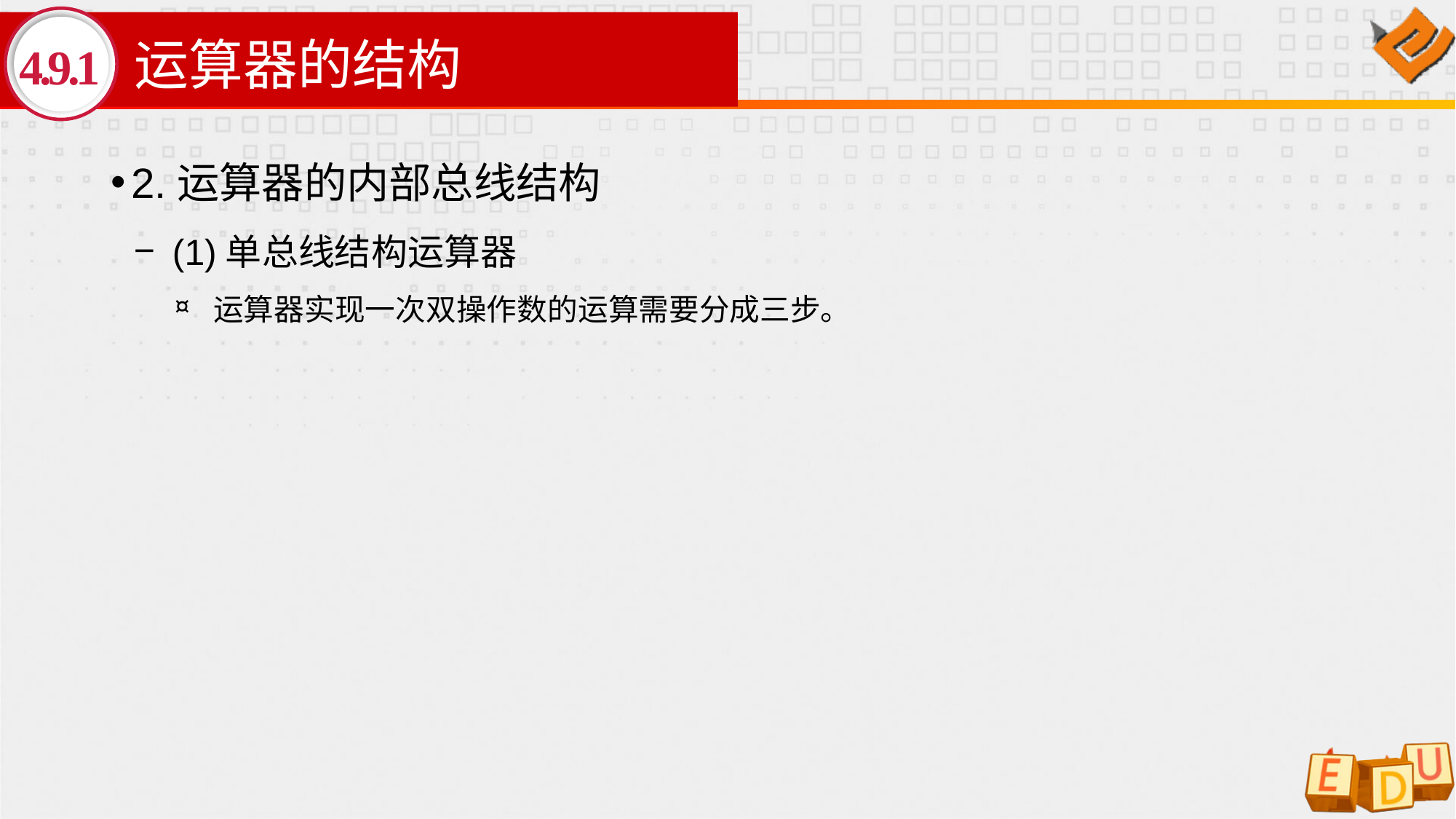

# 运算器的结构
4.9.1
2.运算器的内部总线结构
(1)单总线结构运算器
运算器实现一次双操作数的运算需要分成三步。